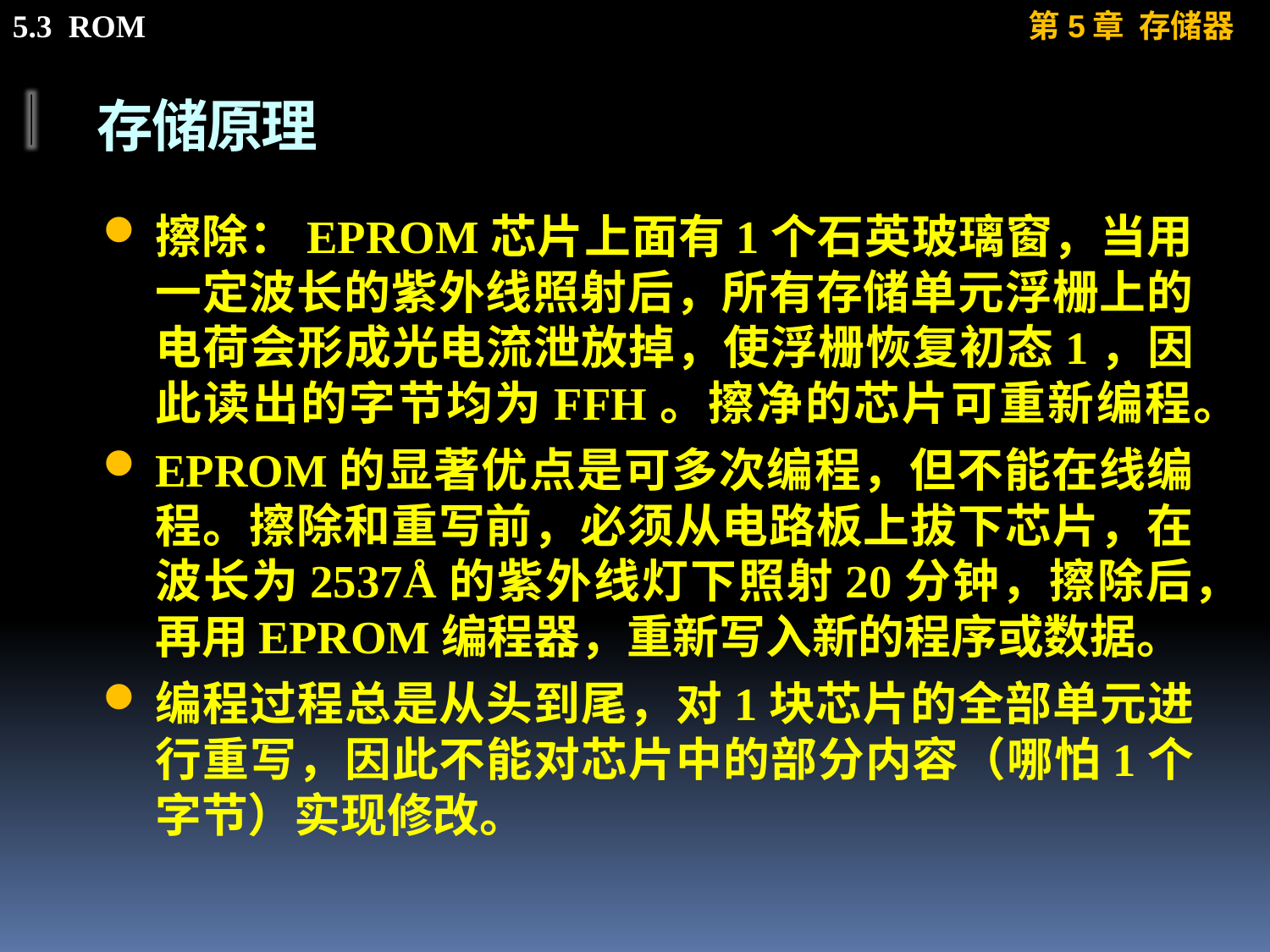

# 存储原理
擦除：EPROM芯片上面有1个石英玻璃窗，当用一定波长的紫外线照射后，所有存储单元浮栅上的电荷会形成光电流泄放掉，使浮栅恢复初态1，因此读出的字节均为FFH。擦净的芯片可重新编程。
EPROM的显著优点是可多次编程，但不能在线编程。擦除和重写前，必须从电路板上拔下芯片，在波长为2537Å的紫外线灯下照射20分钟，擦除后，再用EPROM编程器，重新写入新的程序或数据。
编程过程总是从头到尾，对1块芯片的全部单元进行重写，因此不能对芯片中的部分内容（哪怕1个字节）实现修改。